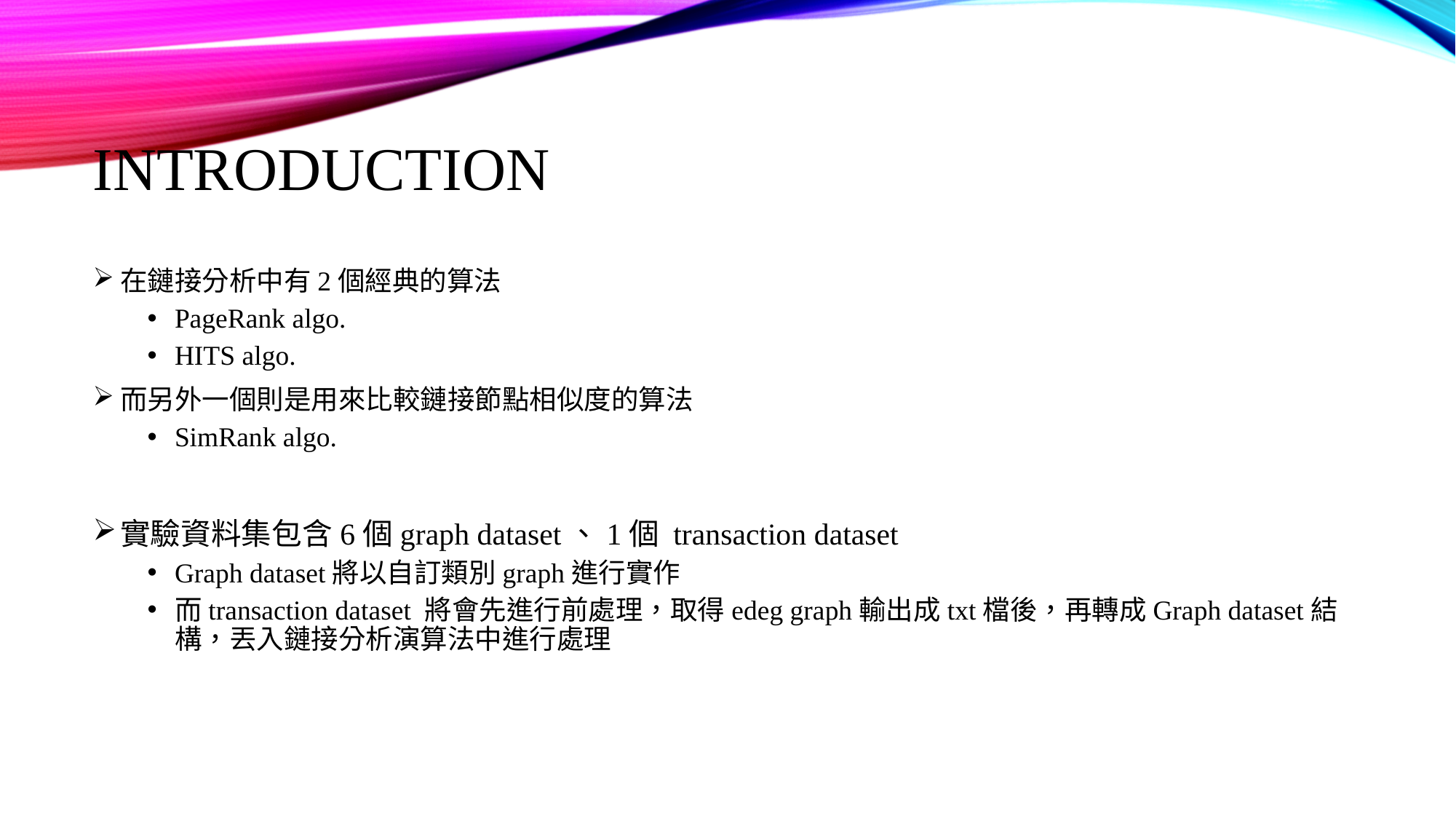

# Introduction

在鏈接分析中有2個經典的算法
PageRank algo.
HITS algo.
而另外一個則是用來比較鏈接節點相似度的算法
SimRank algo.

實驗資料集包含6個graph dataset、1個 transaction dataset
Graph dataset將以自訂類別graph進行實作
而transaction dataset 將會先進行前處理，取得edeg graph輸出成txt檔後，再轉成Graph dataset結構，丟入鏈接分析演算法中進行處理